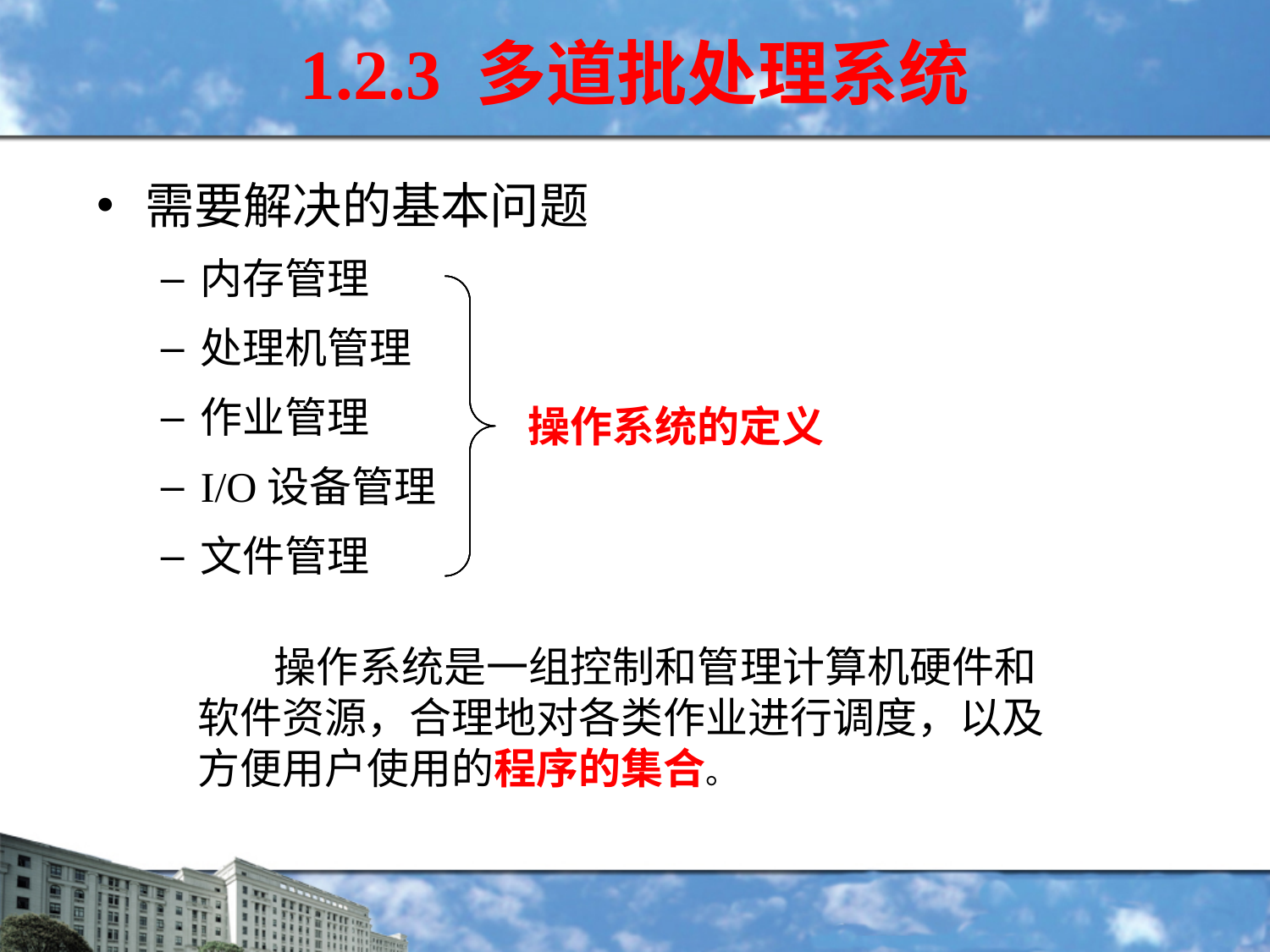

# 1.2.3 多道批处理系统
需要解决的基本问题
内存管理
处理机管理
作业管理
I/O设备管理
文件管理

操作系统的定义
       操作系统是一组控制和管理计算机硬件和软件资源，合理地对各类作业进行调度，以及方便用户使用的程序的集合。